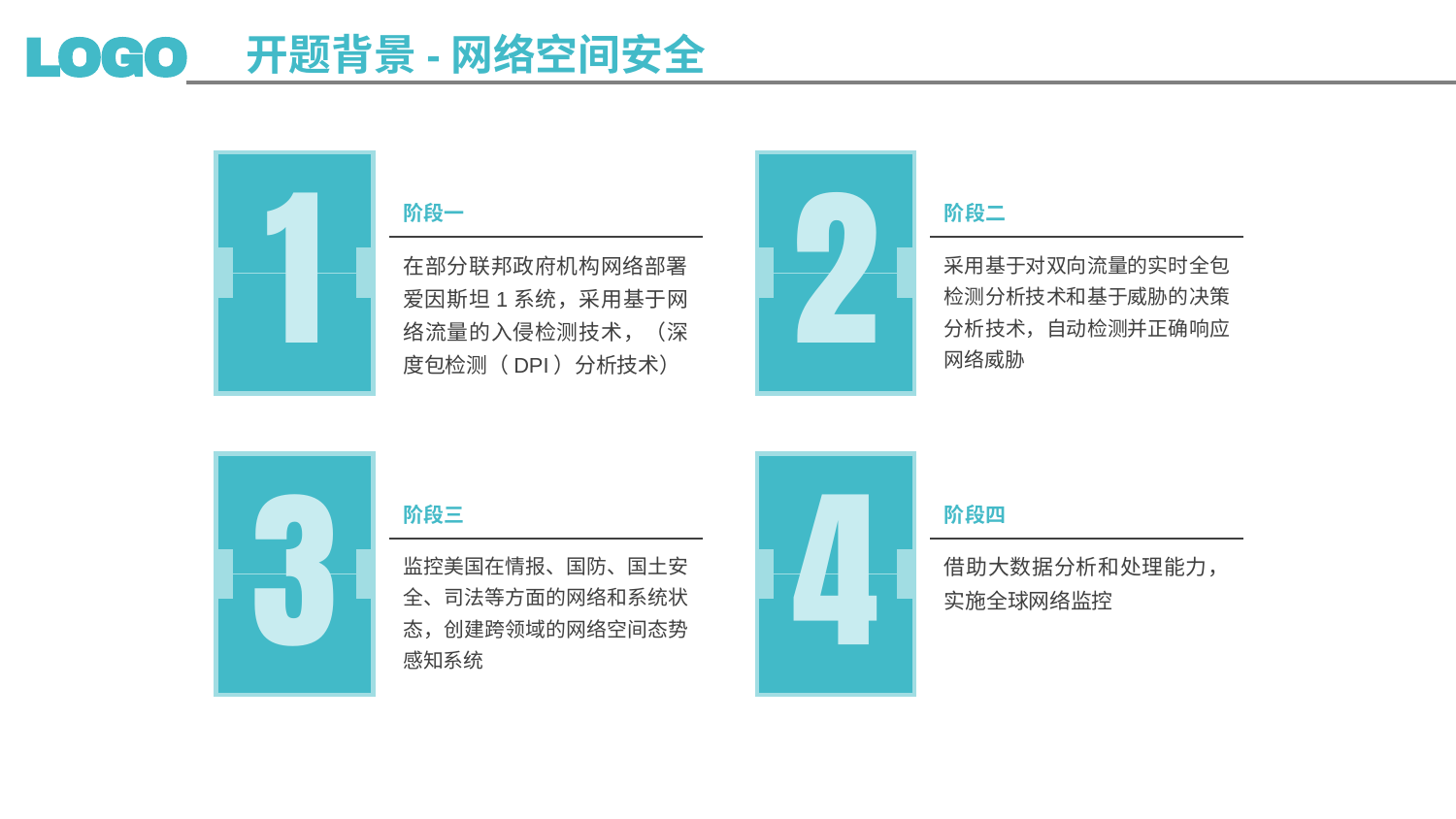

LOGO
开题背景-网络空间安全

1

2

阶段一
在部分联邦政府机构网络部署爱因斯坦1系统，采用基于网络流量的入侵检测技术，（深度包检测（DPI）分析技术）
阶段二
采用基于对双向流量的实时全包检测分析技术和基于威胁的决策分析技术，自动检测并正确响应网络威胁

3

4

阶段三
监控美国在情报、国防、国土安全、司法等方面的网络和系统状态，创建跨领域的网络空间态势感知系统
阶段四
借助大数据分析和处理能力，实施全球网络监控